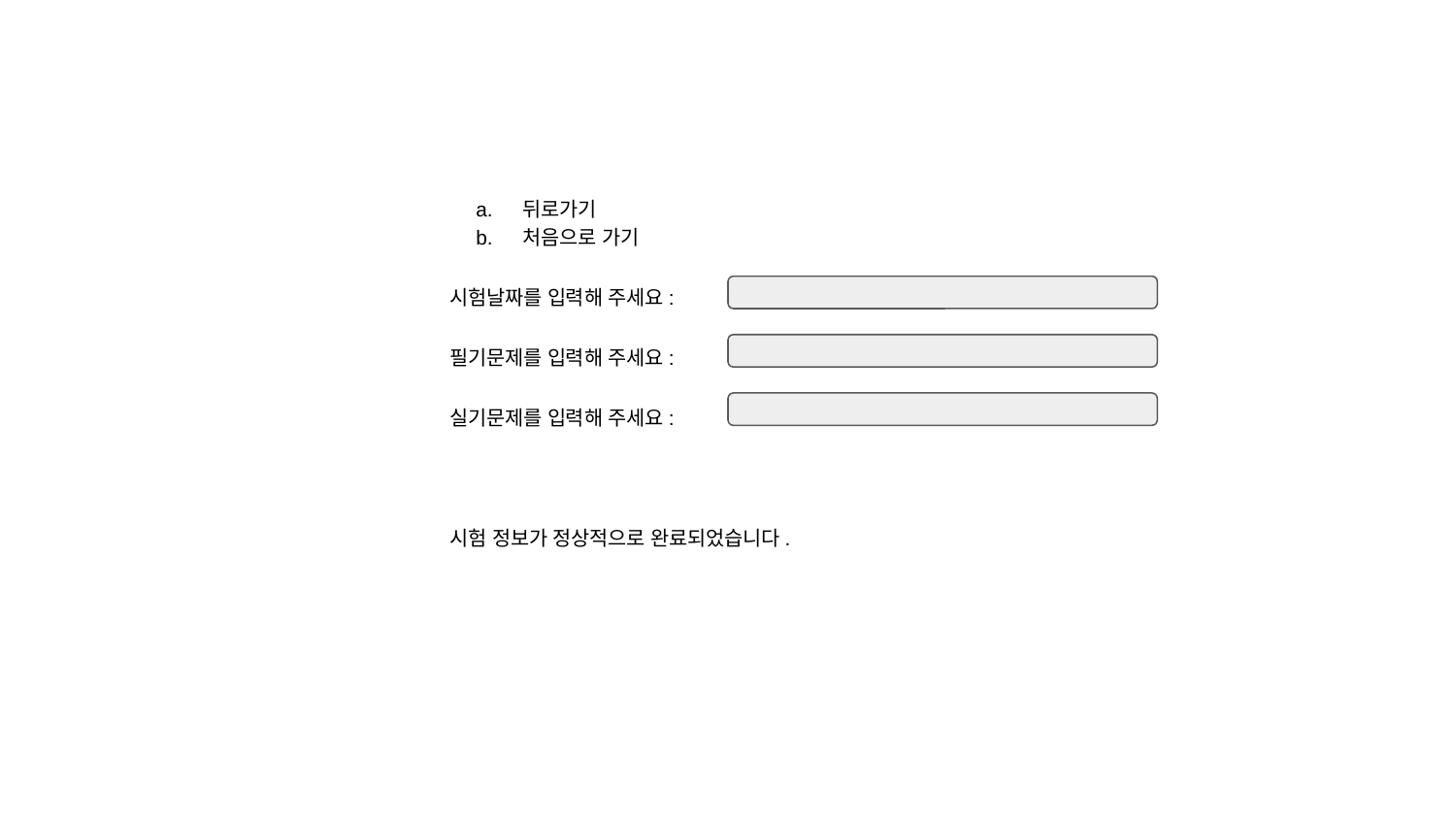

뒤로가기
처음으로 가기
시험날짜를 입력해 주세요:
필기문제를 입력해 주세요:
실기문제를 입력해 주세요:

시험 정보가 정상적으로 완료되었습니다.